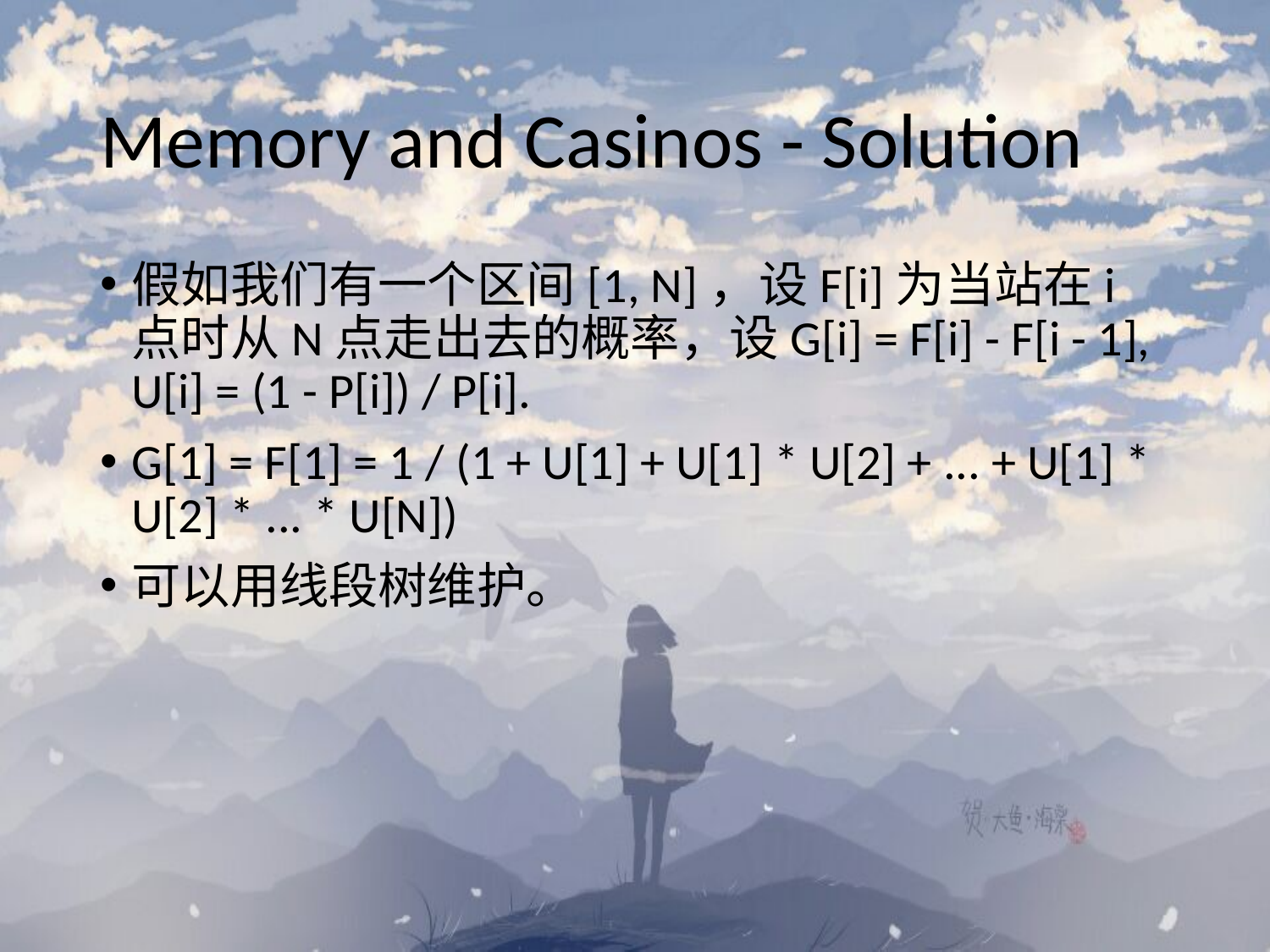

# Memory and Casinos - Solution
假如我们有一个区间[1, N]，设F[i]为当站在i点时从N点走出去的概率，设G[i] = F[i] - F[i - 1], U[i] = (1 - P[i]) / P[i].
G[1] = F[1] = 1 / (1 + U[1] + U[1] * U[2] + ... + U[1] * U[2] * ... * U[N])
可以用线段树维护。